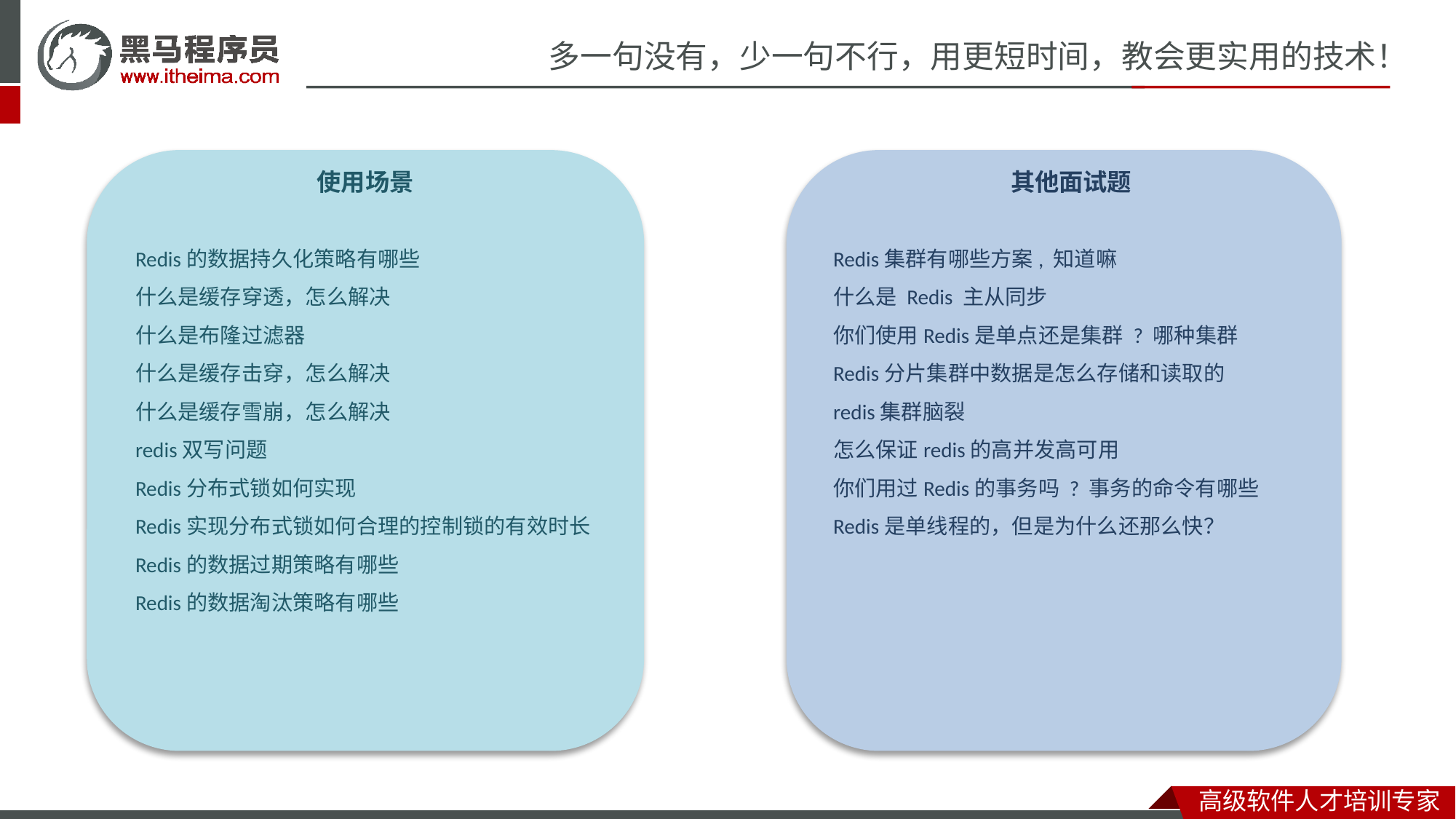

其他面试题
使用场景
Redis的数据持久化策略有哪些
什么是缓存穿透，怎么解决
什么是布隆过滤器
什么是缓存击穿，怎么解决
什么是缓存雪崩，怎么解决
redis双写问题
Redis分布式锁如何实现
Redis实现分布式锁如何合理的控制锁的有效时长
Redis的数据过期策略有哪些
Redis的数据淘汰策略有哪些
Redis集群有哪些方案, 知道嘛
什么是 Redis 主从同步
你们使用Redis是单点还是集群 ? 哪种集群
Redis分片集群中数据是怎么存储和读取的
redis集群脑裂
怎么保证redis的高并发高可用
你们用过Redis的事务吗 ? 事务的命令有哪些
Redis是单线程的，但是为什么还那么快？